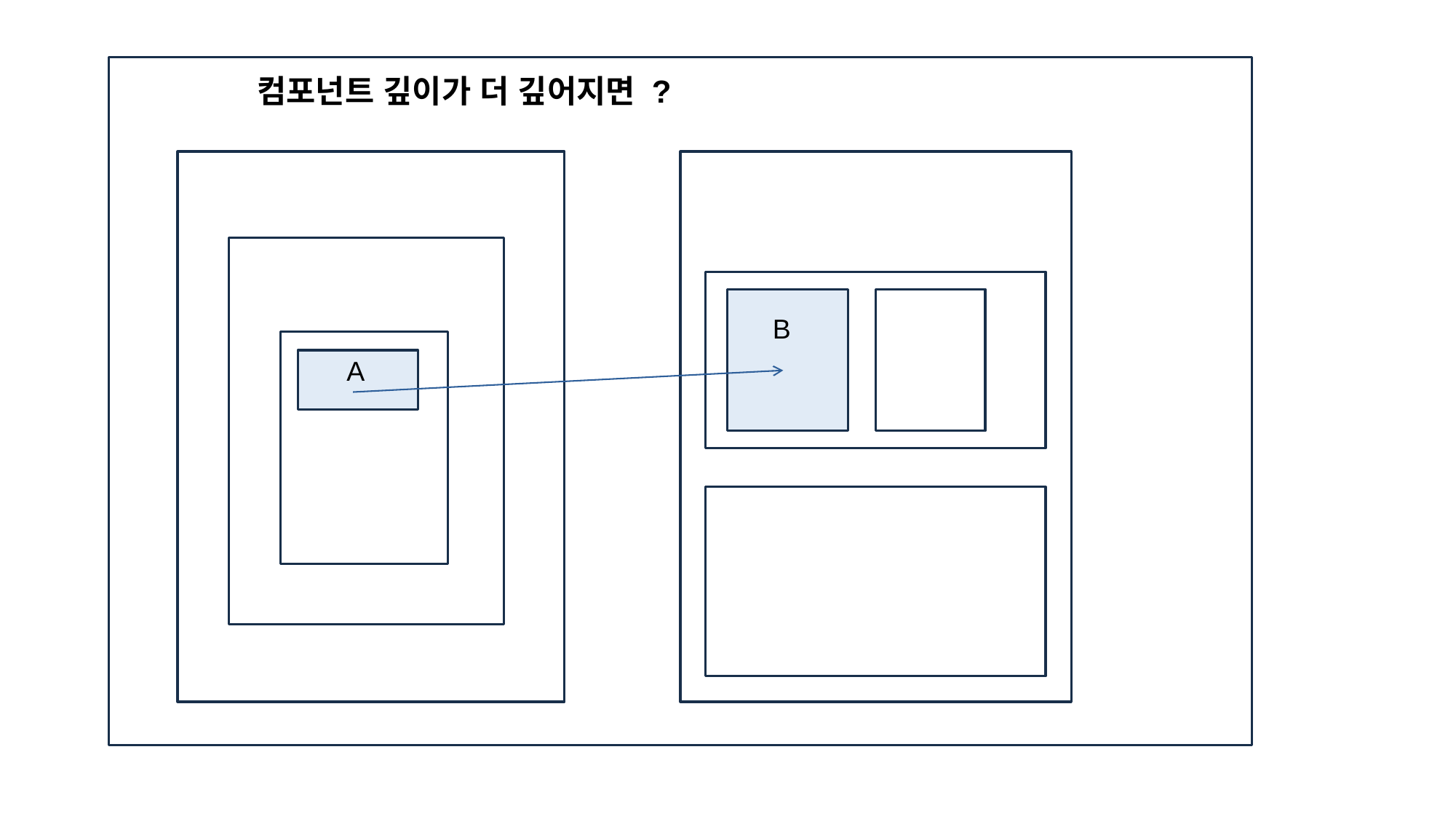

컴포넌트 깊이가 더 깊어지면 ?

B

A